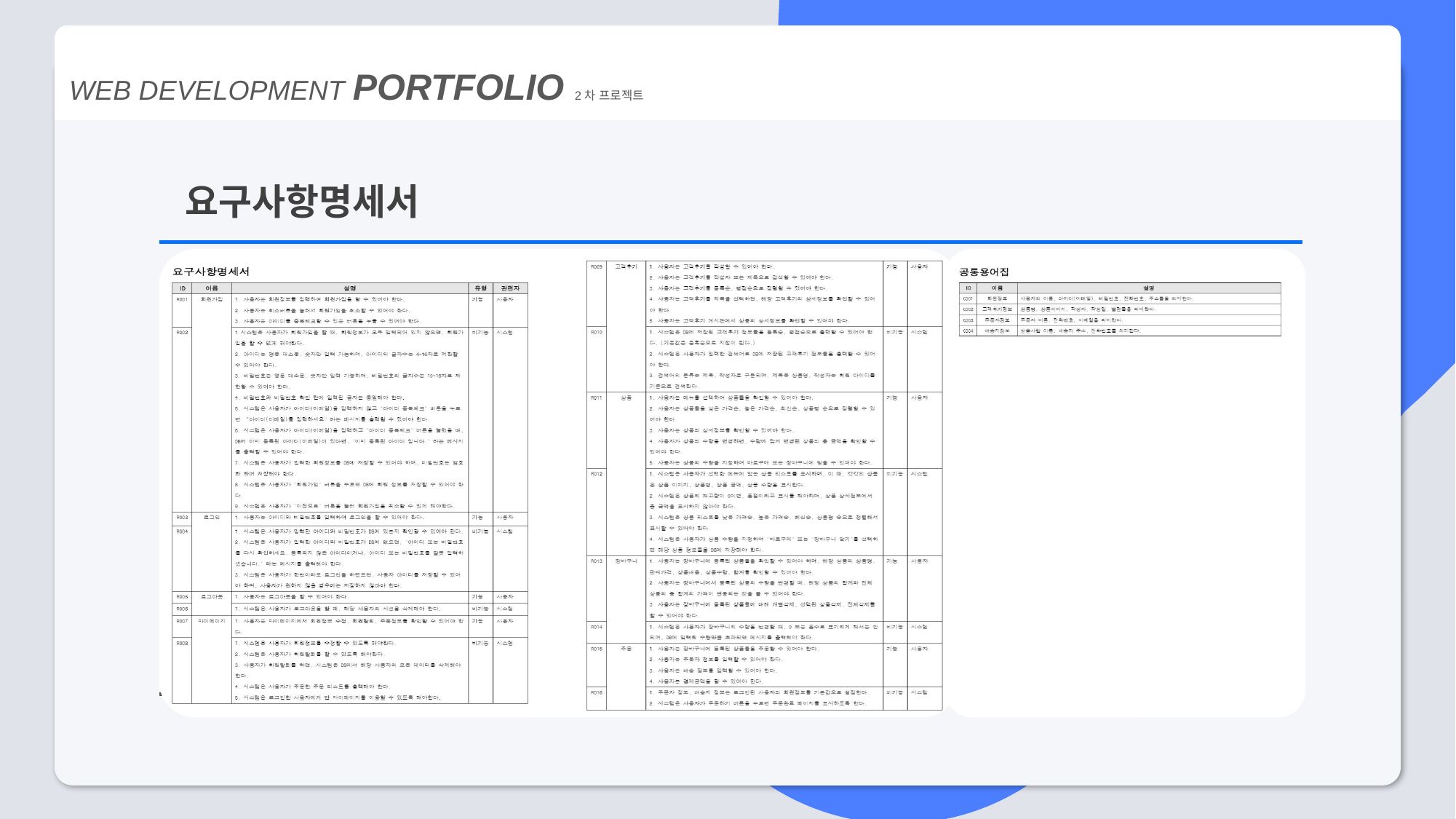

WEB DEVELOPMENT PORTFOLIO 2차 프로젝트

| 요구사항명세서 |
| --- |
|  |
|  |
|  |
|  |
|  |
|  |
|  |